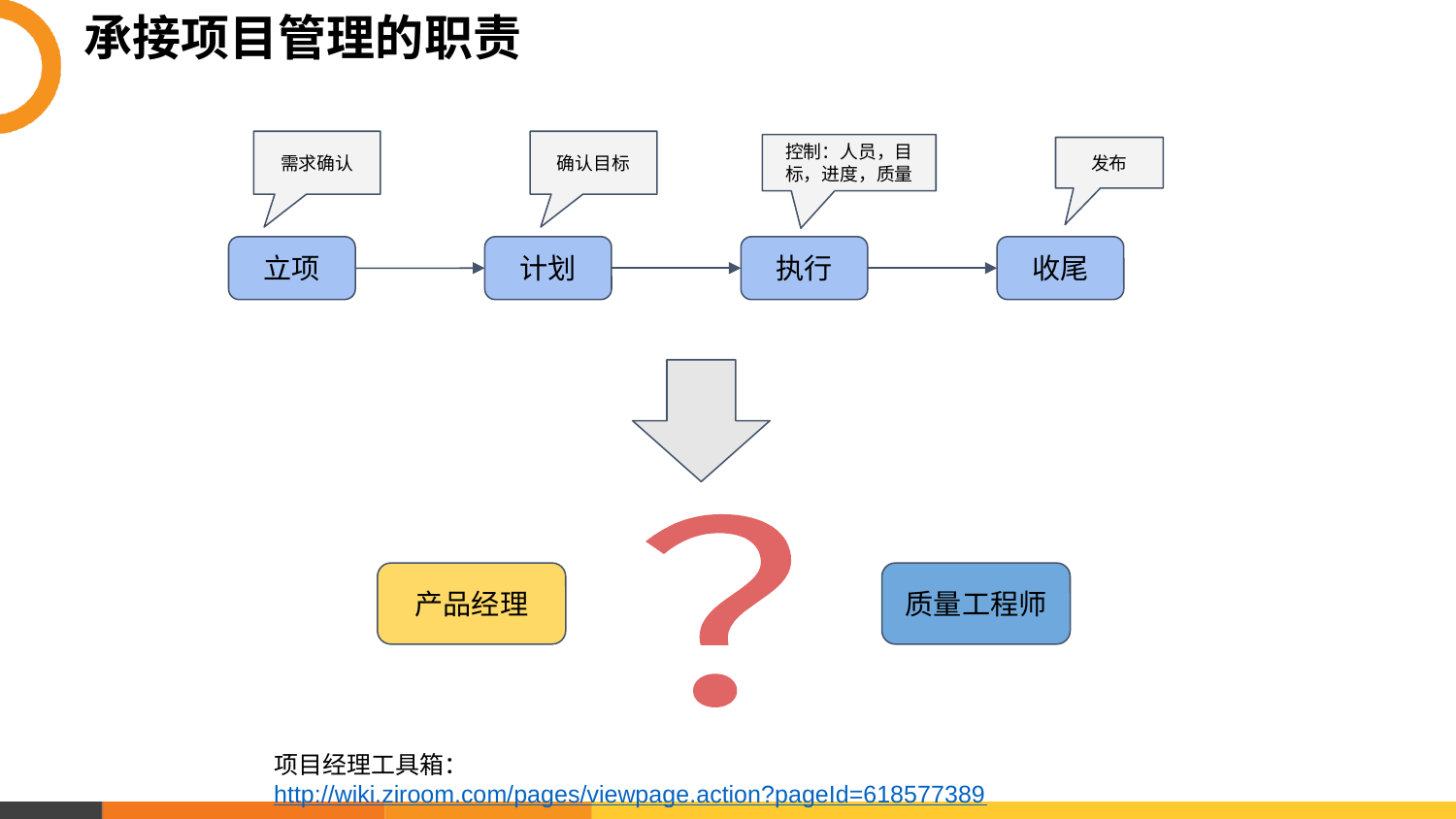

# 承接项目管理的职责
需求确认
确认目标
控制：人员，目标，进度，质量
发布
立项
计划
执行
收尾

？
产品经理
质量工程师
项目经理工具箱：http://wiki.ziroom.com/pages/viewpage.action?pageId=618577389